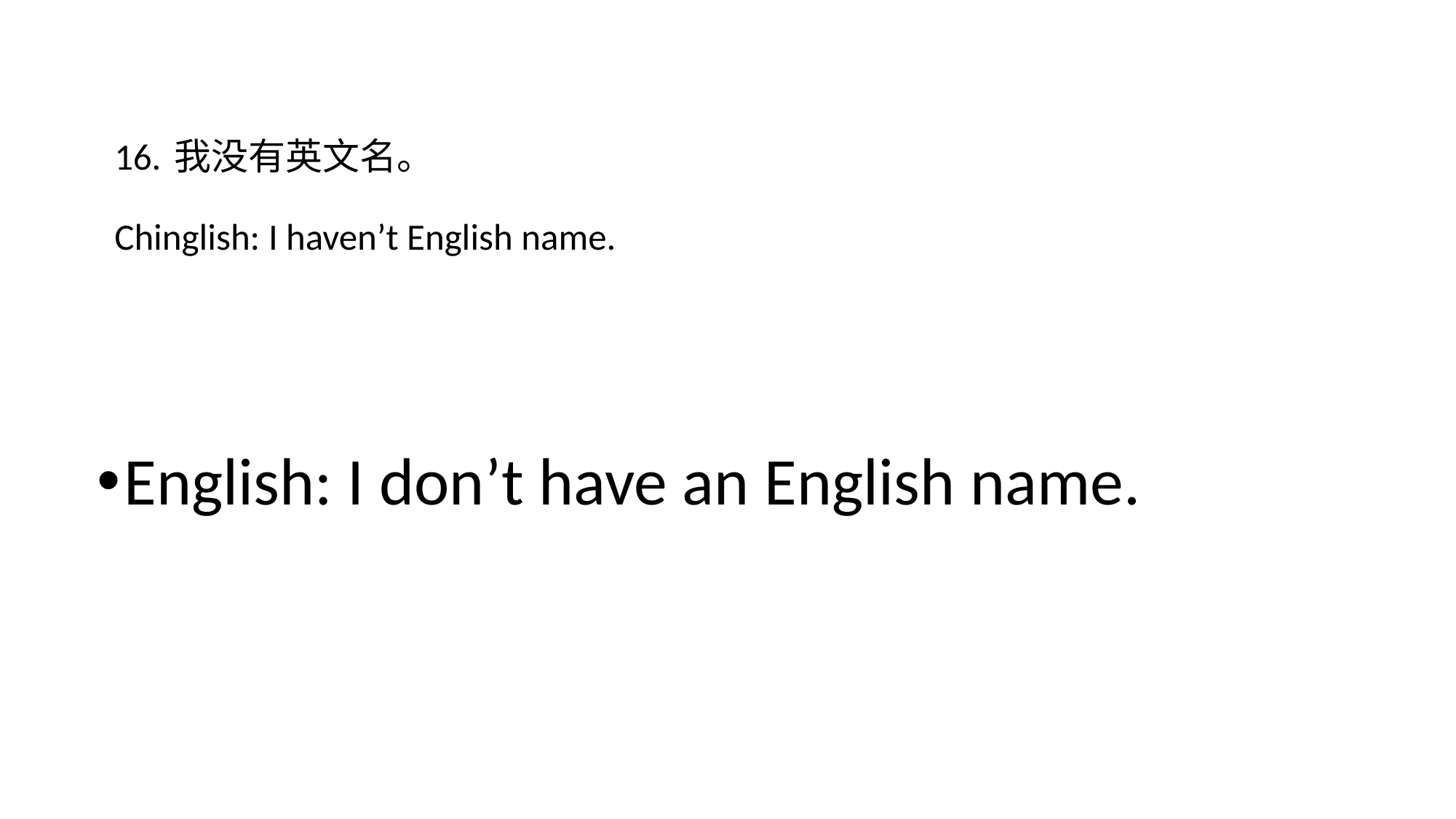

# 16. 我没有英文名。 Chinglish: I haven’t English name.
English: I don’t have an English name.